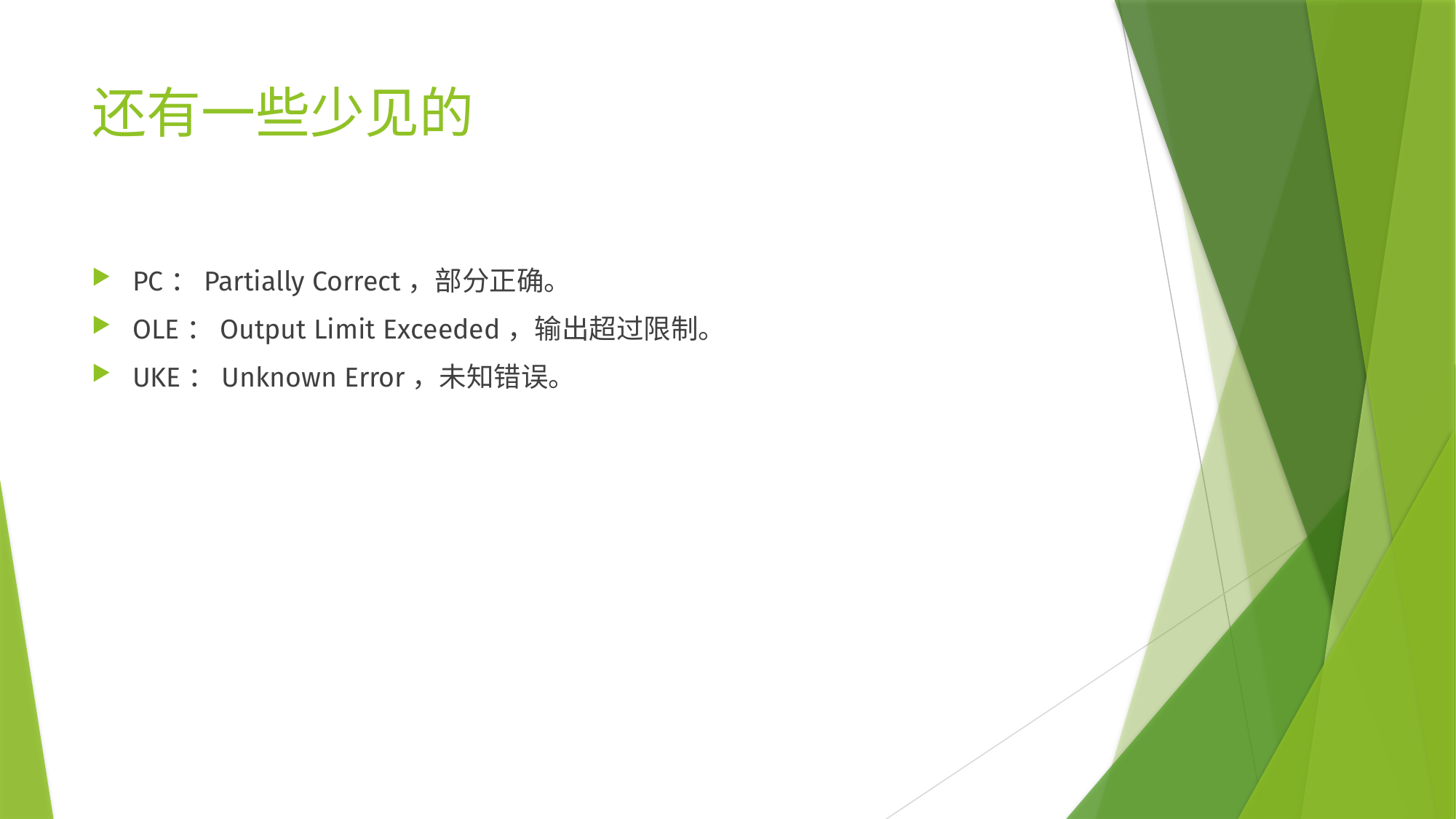

# 还有一些少见的
PC：Partially Correct，部分正确。
OLE：Output Limit Exceeded，输出超过限制。
UKE：Unknown Error，未知错误。